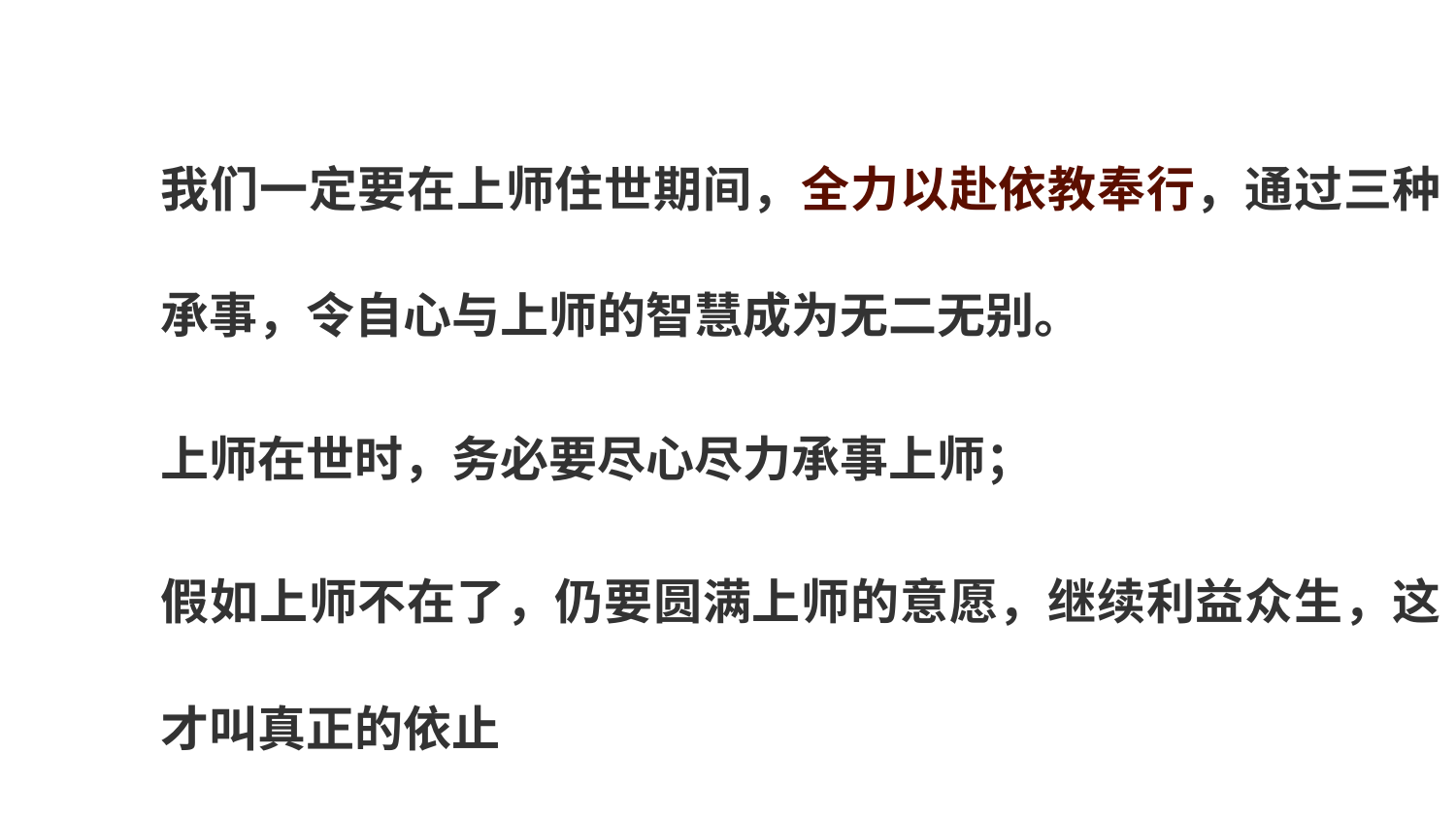

我们一定要在上师住世期间，全力以赴依教奉行，通过三种承事，令自心与上师的智慧成为无二无别。
上师在世时，务必要尽心尽力承事上师；
假如上师不在了，仍要圆满上师的意愿，继续利益众生，这才叫真正的依止